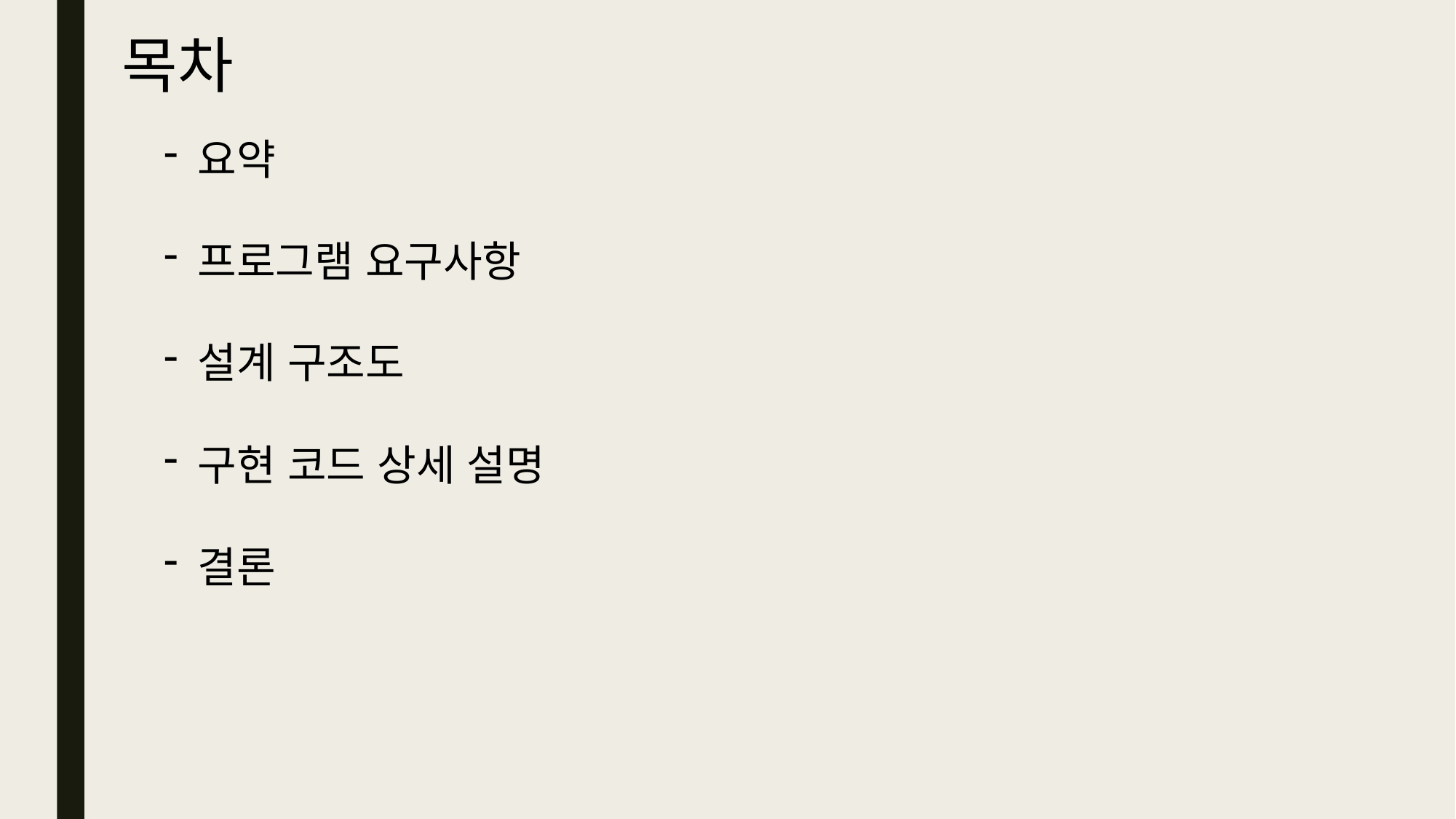

목차
요약

프로그램 요구사항

설계 구조도

구현 코드 상세 설명

결론